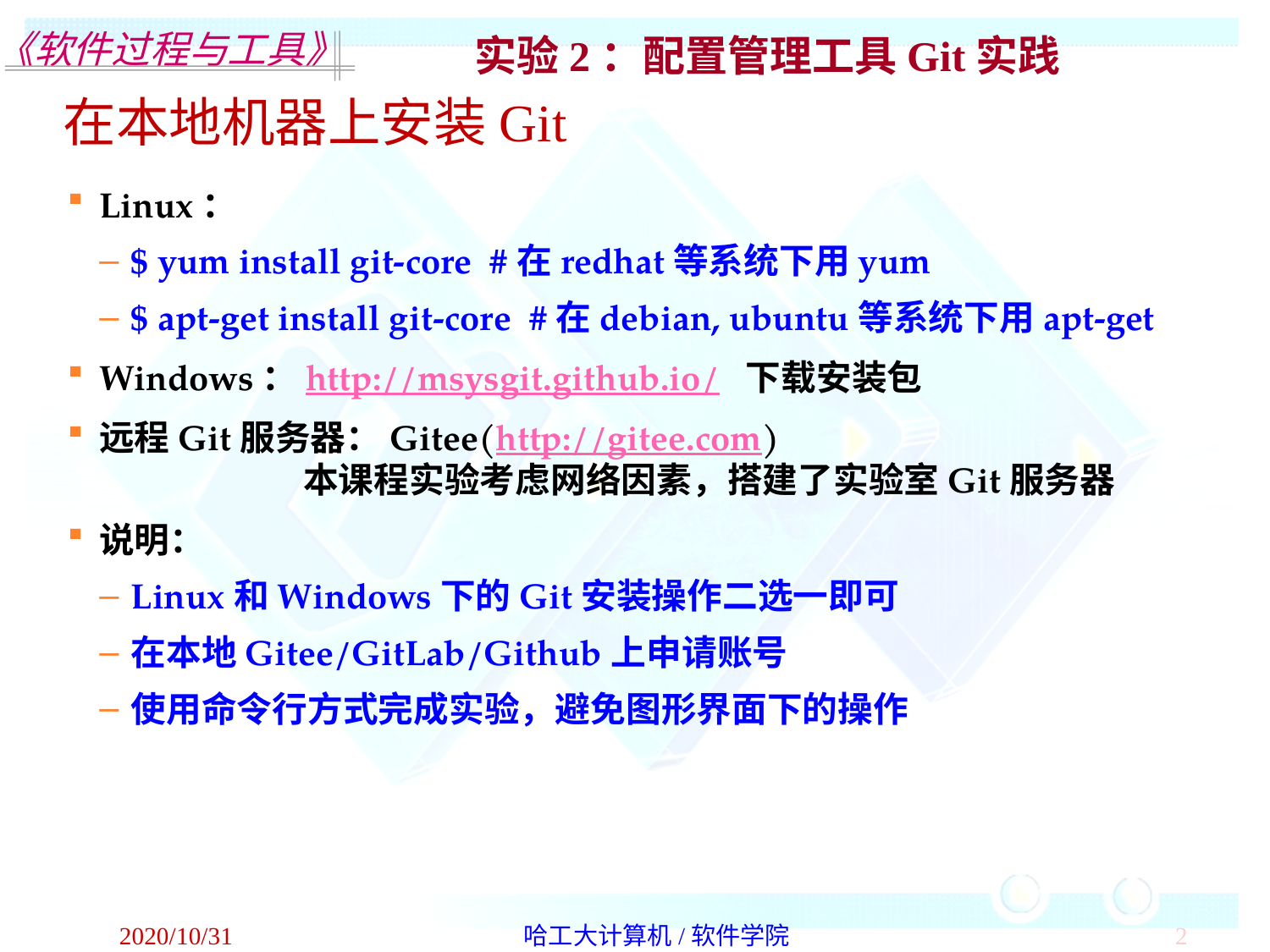

实验2：配置管理工具Git实践
在本地机器上安装Git
Linux：
$ yum install git-core  #在redhat等系统下用yum
$ apt-get install git-core  #在debian, ubuntu等系统下用apt-get
Windows：http://msysgit.github.io/  下载安装包
远程Git服务器：Gitee(http://gitee.com)
                      本课程实验考虑网络因素，搭建了实验室Git服务器
说明：
Linux和Windows下的Git安装操作二选一即可
在本地Gitee/GitLab/Github上申请账号
使用命令行方式完成实验，避免图形界面下的操作